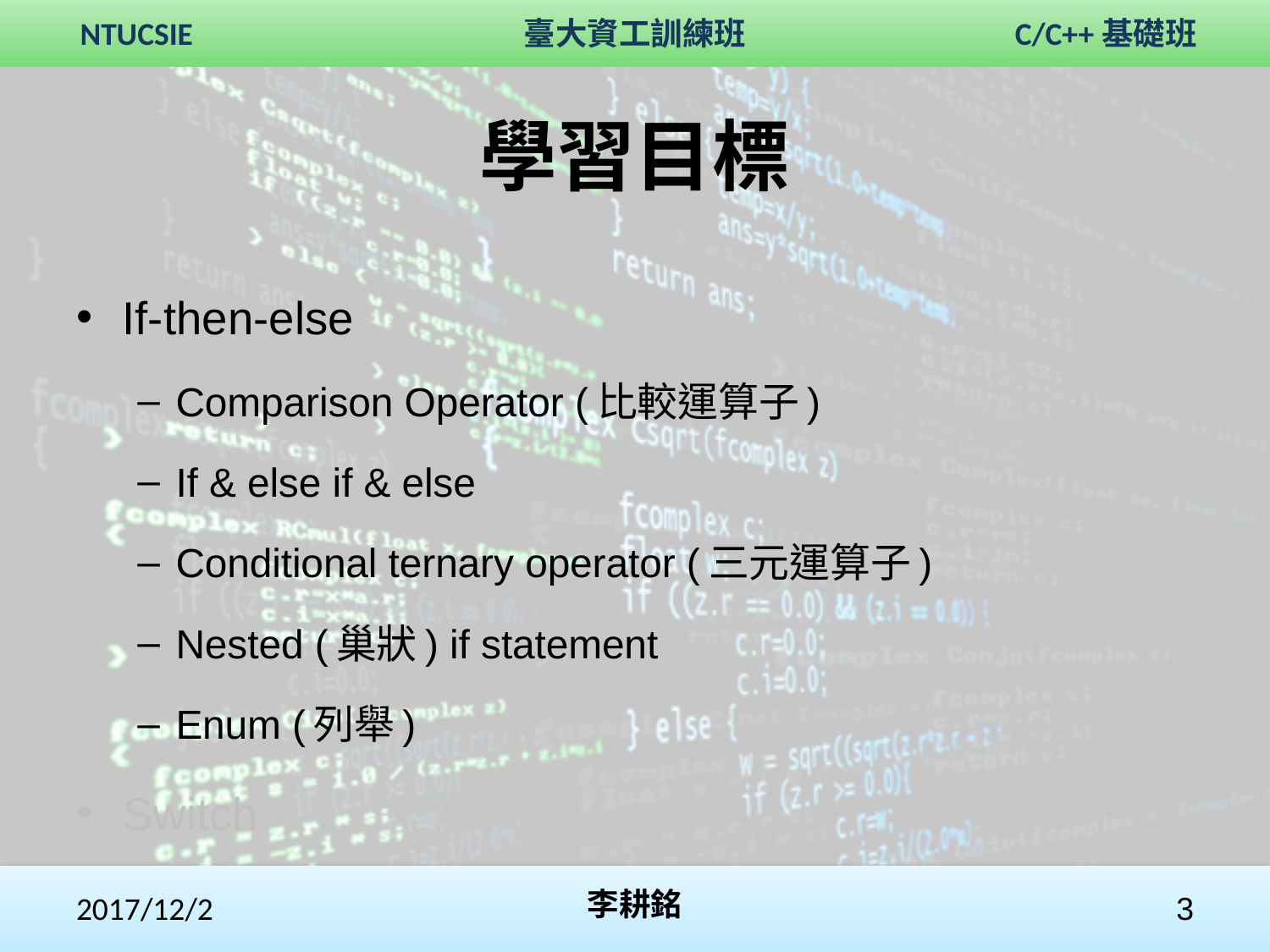

# 學習目標
If-then-else
Comparison Operator (比較運算子)
If & else if & else
Conditional ternary operator (三元運算子)
Nested (巢狀) if statement
Enum (列舉)
Switch
2017/12/2
李耕銘
3